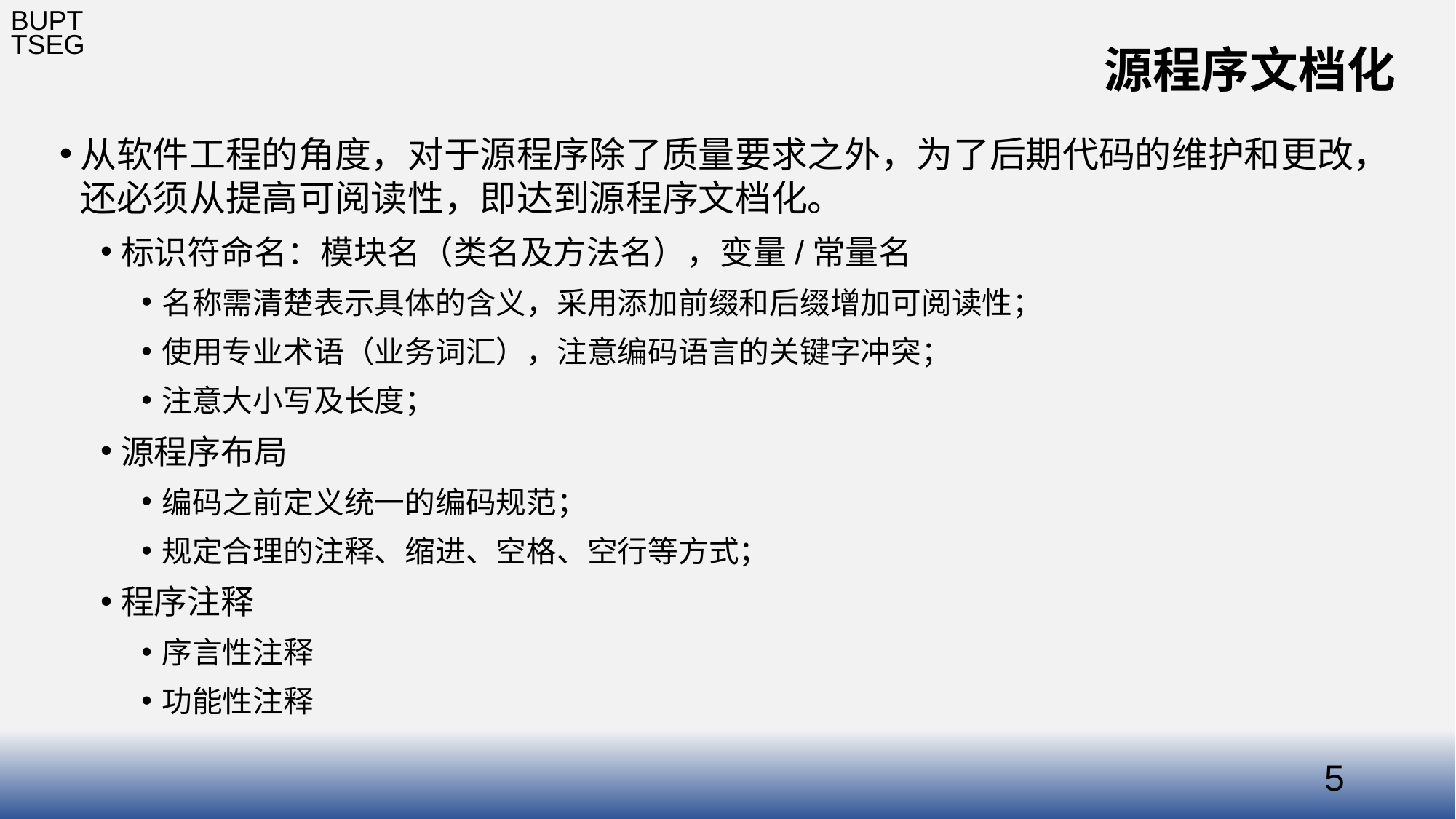

# 源程序文档化
从软件工程的角度，对于源程序除了质量要求之外，为了后期代码的维护和更改，还必须从提高可阅读性，即达到源程序文档化。
标识符命名：模块名（类名及方法名），变量/常量名
名称需清楚表示具体的含义，采用添加前缀和后缀增加可阅读性；
使用专业术语（业务词汇），注意编码语言的关键字冲突；
注意大小写及长度；
源程序布局
编码之前定义统一的编码规范；
规定合理的注释、缩进、空格、空行等方式；
程序注释
序言性注释
功能性注释
5